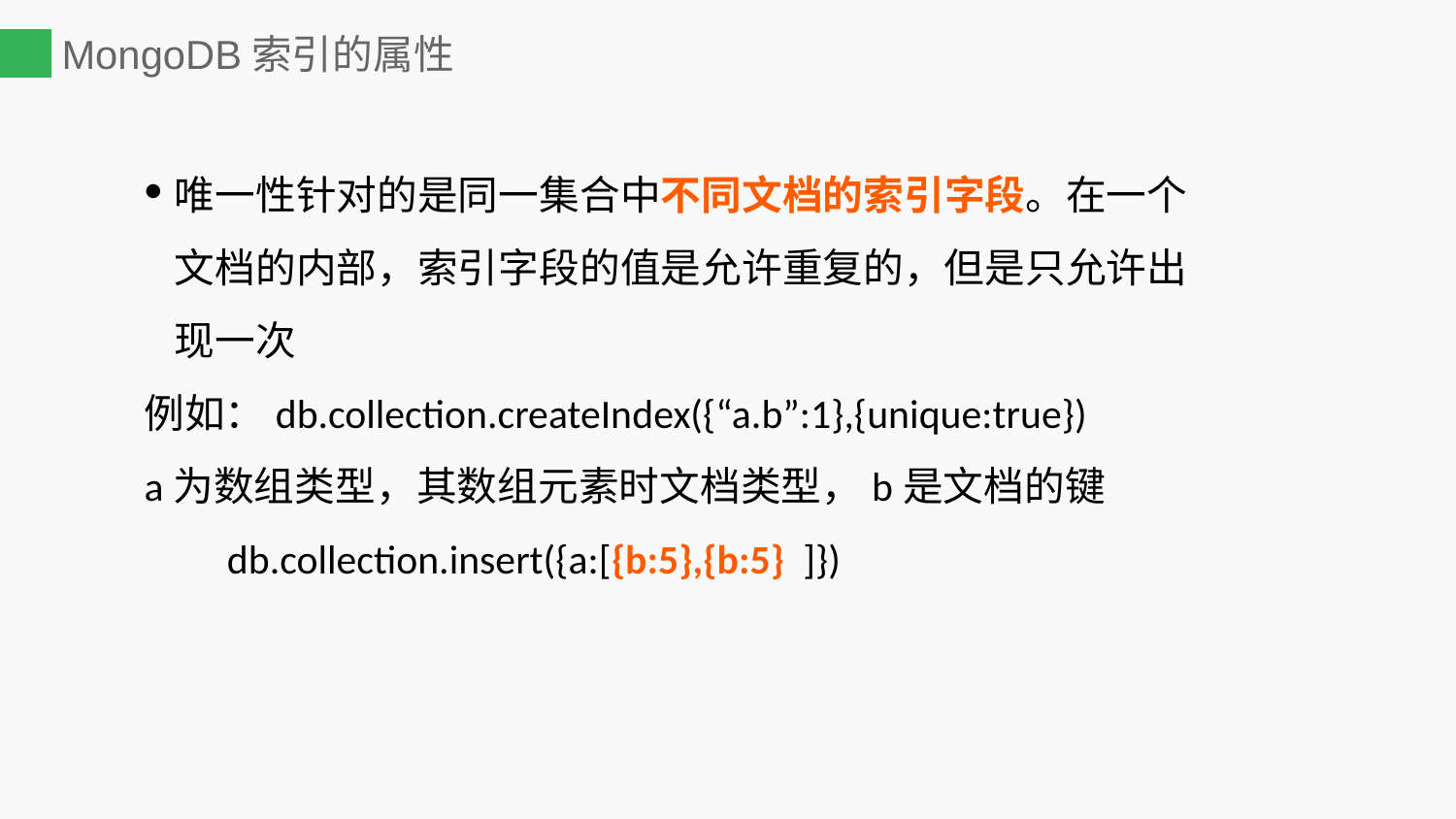

# MongoDB索引的属性
唯一性针对的是同一集合中不同文档的索引字段。在一个文档的内部，索引字段的值是允许重复的，但是只允许出现一次
例如：db.collection.createIndex({“a.b”:1},{unique:true})
a为数组类型，其数组元素时文档类型，b是文档的键
         db.collection.insert({a:[{b:5},{b:5}  ]})